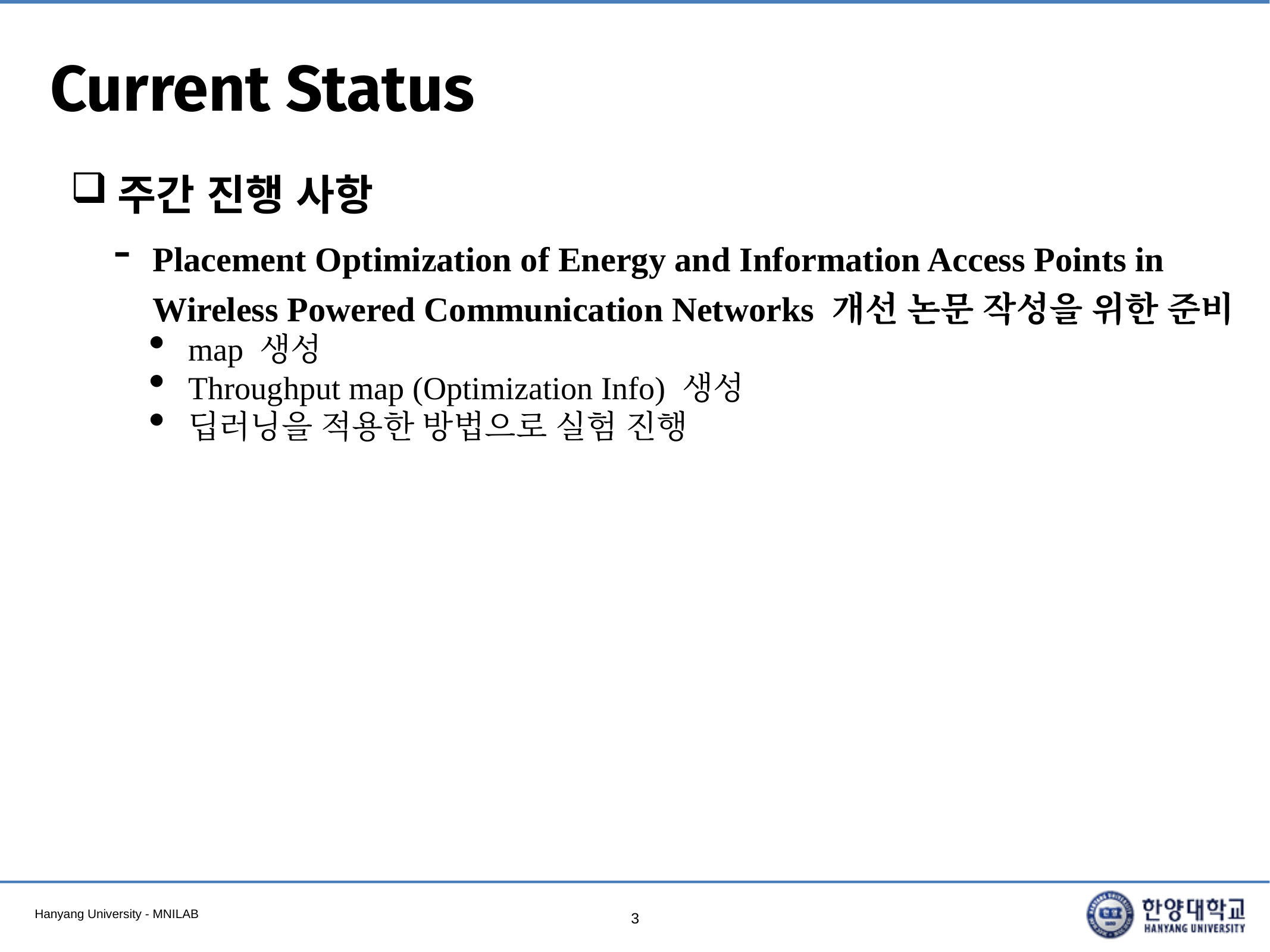

# Current Status
주간 진행 사항
Placement Optimization of Energy and Information Access Points in Wireless Powered Communication Networks 개선 논문 작성을 위한 준비
map 생성
Throughput map (Optimization Info) 생성
딥러닝을 적용한 방법으로 실험 진행
3